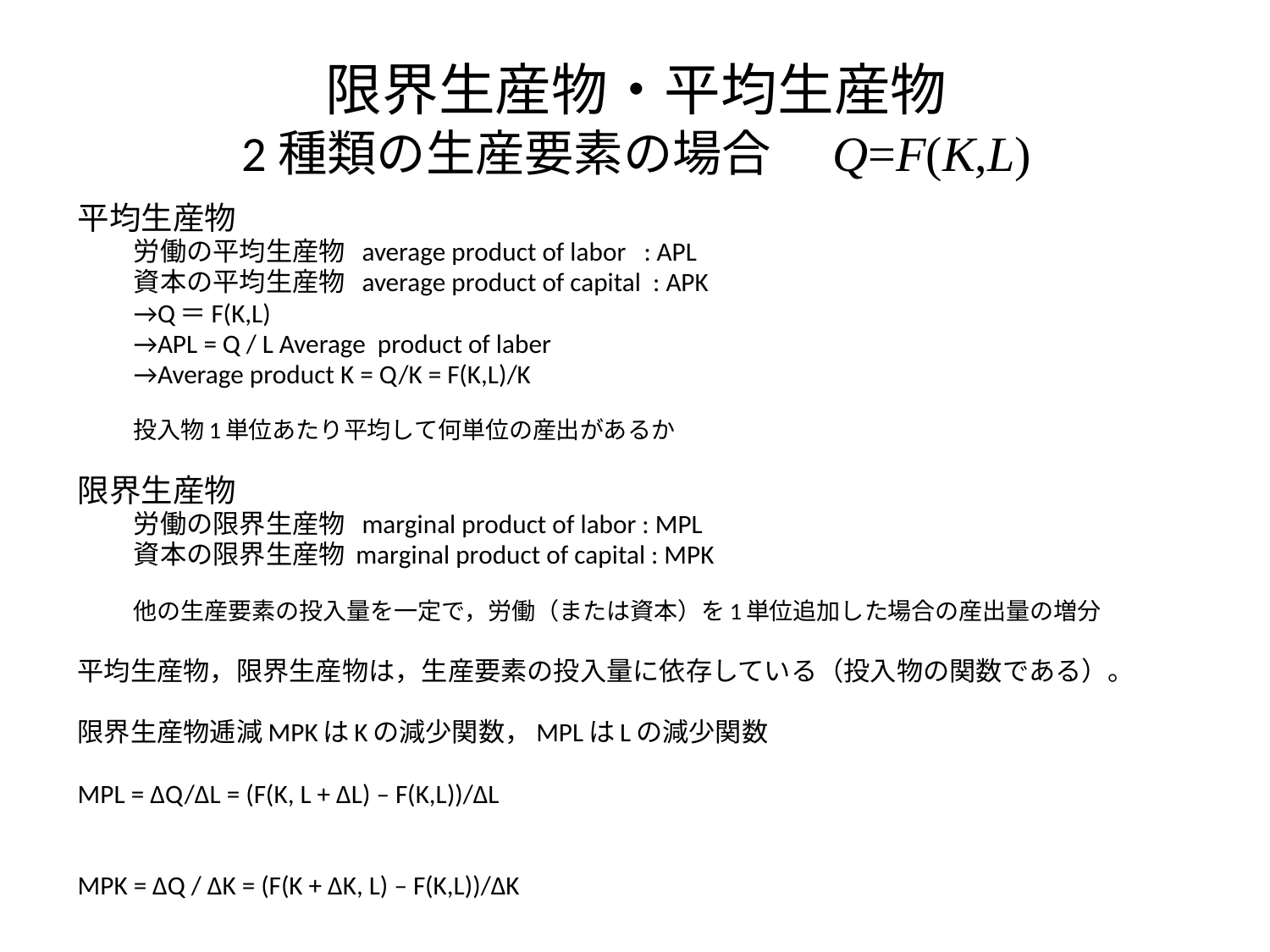

# 限界生産物・平均生産物 2種類の生産要素の場合　Q=F(K,L)
平均生産物
労働の平均生産物  average product of labor   : APL
資本の平均生産物  average product of capital  : APK
→Q＝F(K,L)
	→APL = Q / L Average  product of laber
			→Average product K = Q/K = F(K,L)/K

投入物1単位あたり平均して何単位の産出があるか

限界生産物
労働の限界生産物  marginal product of labor : MPL
資本の限界生産物 marginal product of capital : MPK

他の生産要素の投入量を一定で，労働（または資本）を1単位追加した場合の産出量の増分

平均生産物，限界生産物は，生産要素の投入量に依存している（投入物の関数である）。

限界生産物逓減	MPKはKの減少関数，MPLはLの減少関数

MPL = ΔQ/ΔL = (F(K, L + ΔL) – F(K,L))/ΔL

MPK = ΔQ / ΔK = (F(K + ΔK, L) – F(K,L))/ΔK